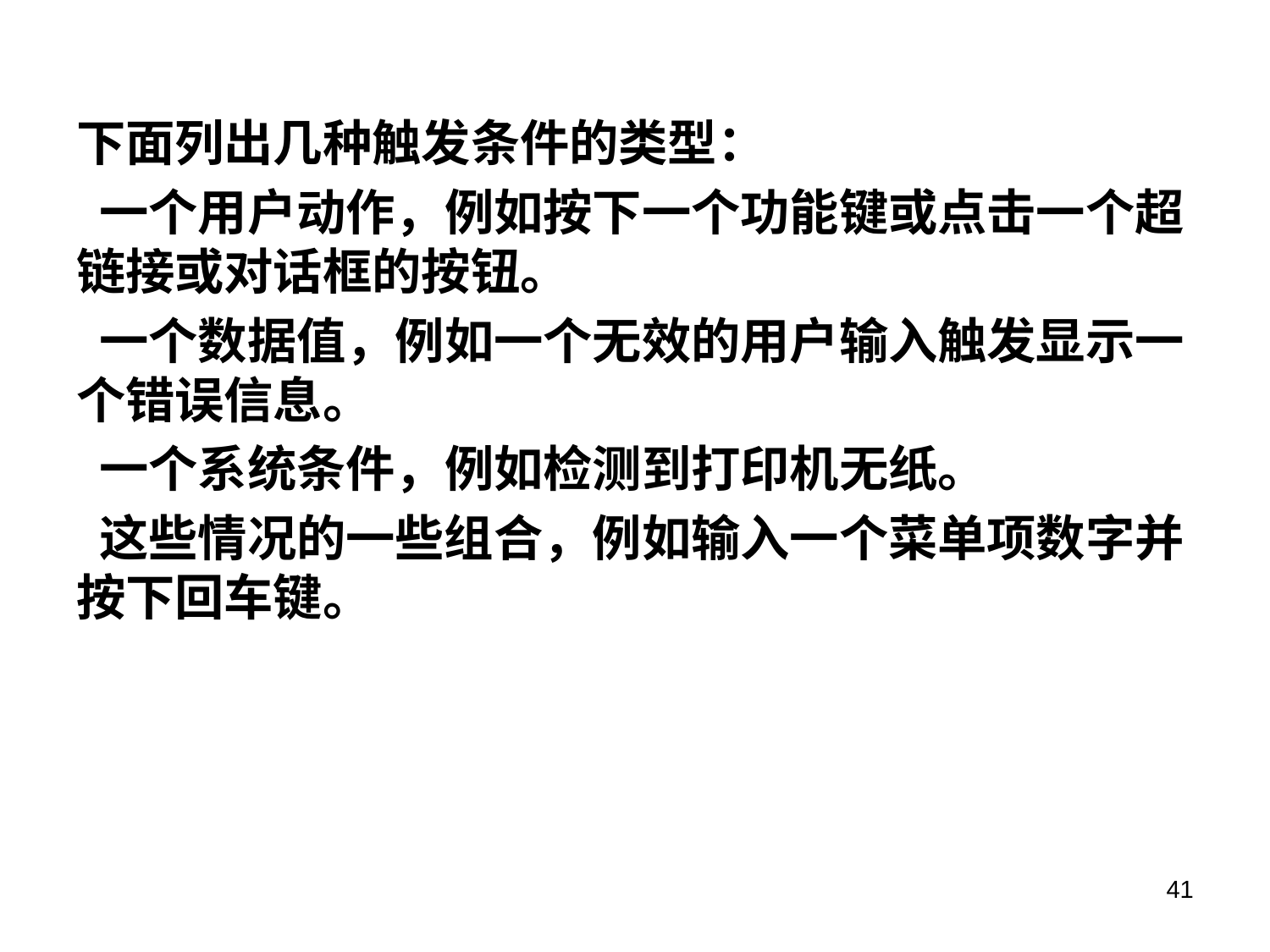

下面列出几种触发条件的类型：
 一个用户动作，例如按下一个功能键或点击一个超链接或对话框的按钮。
 一个数据值，例如一个无效的用户输入触发显示一个错误信息。
 一个系统条件，例如检测到打印机无纸。
 这些情况的一些组合，例如输入一个菜单项数字并按下回车键。

41